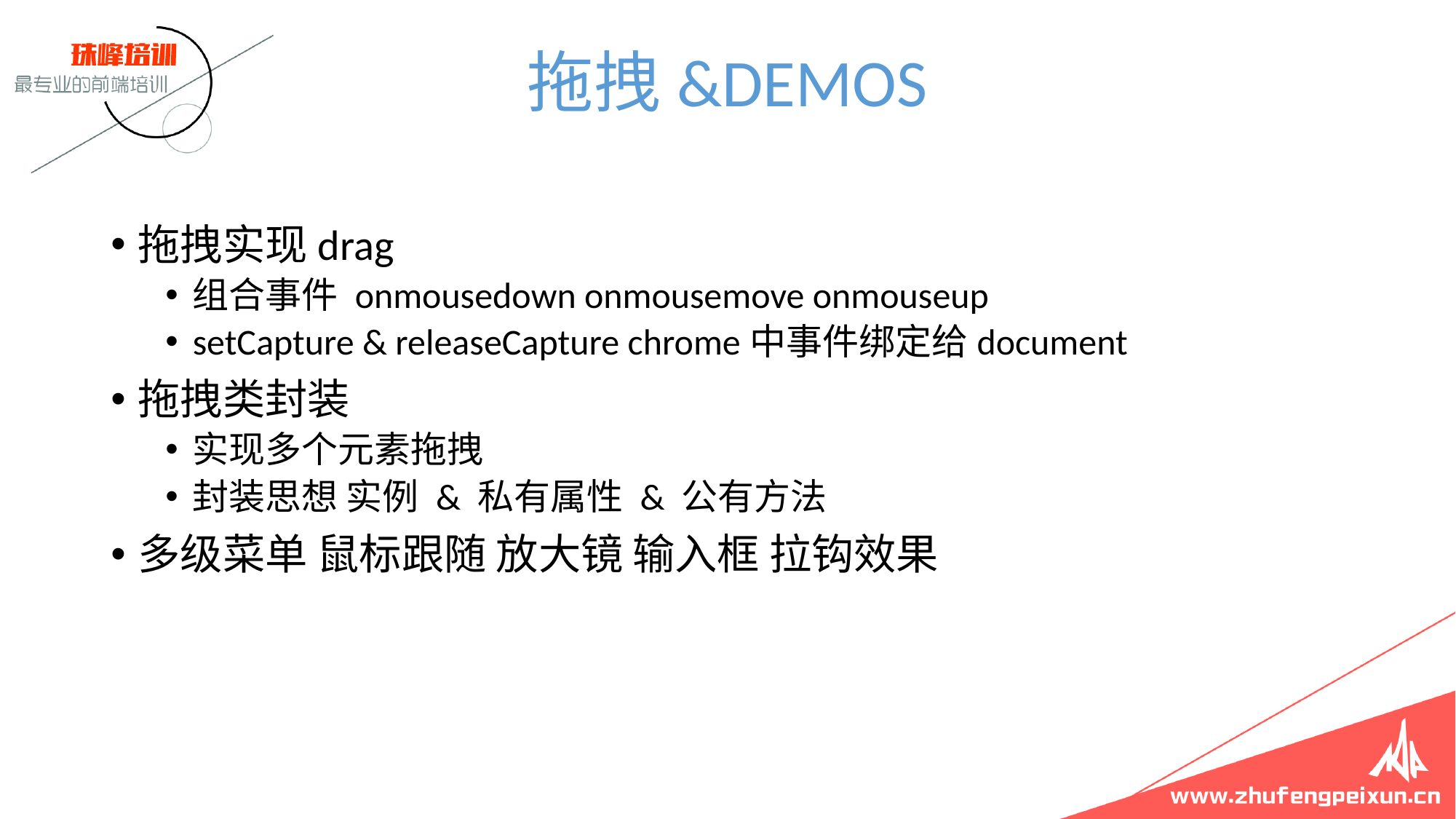

# 拖拽&DEMOS
拖拽实现drag
组合事件 onmousedown onmousemove onmouseup
setCapture & releaseCapture chrome中事件绑定给document
拖拽类封装
实现多个元素拖拽
封装思想 实例 & 私有属性 & 公有方法
多级菜单 鼠标跟随 放大镜 输入框 拉钩效果